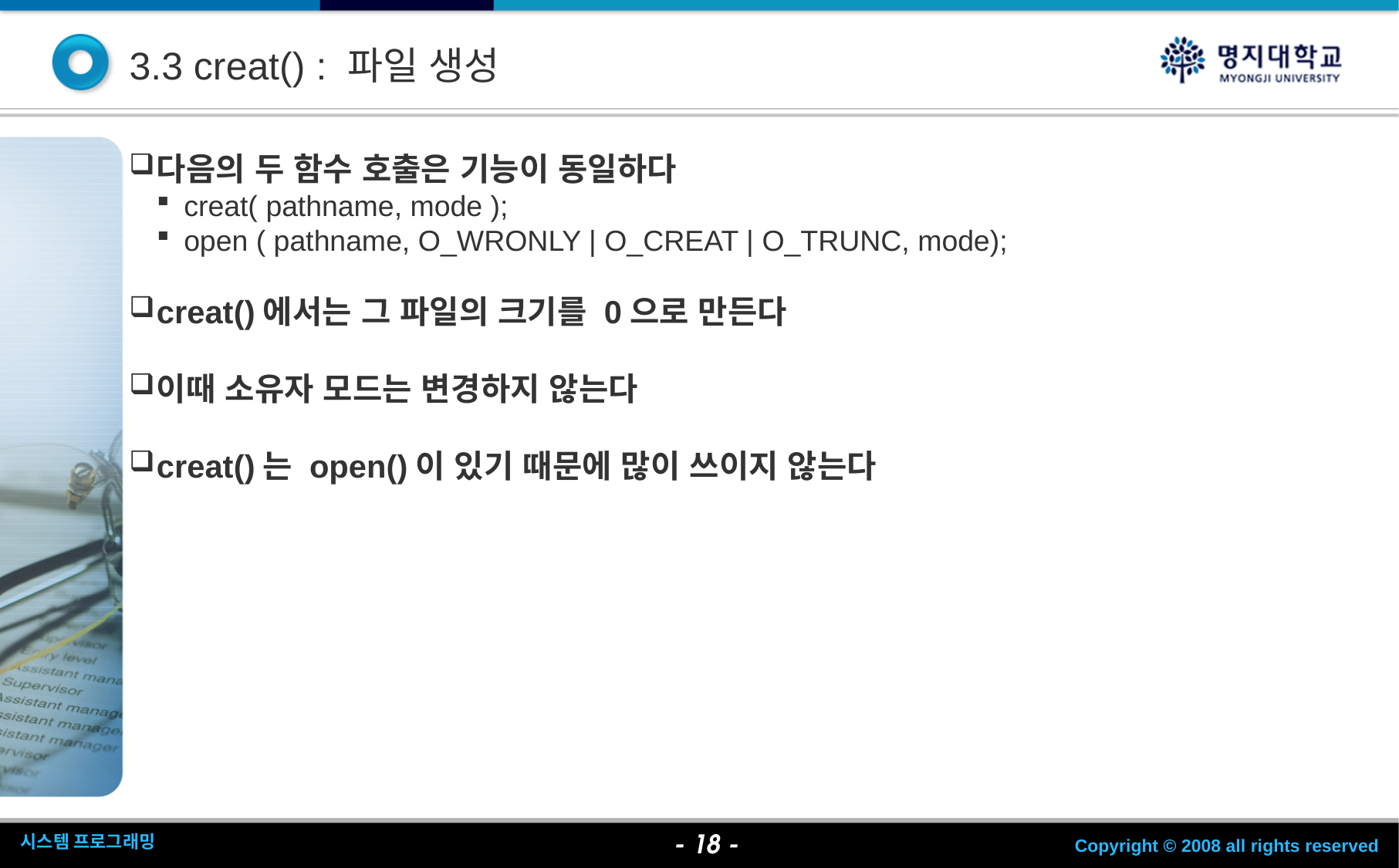

3.3 creat() : 파일 생성
다음의 두 함수 호출은 기능이 동일하다
creat( pathname, mode );
open ( pathname, O_WRONLY | O_CREAT | O_TRUNC, mode);

creat()에서는 그 파일의 크기를 0으로 만든다

이때 소유자 모드는 변경하지 않는다

creat()는 open()이 있기 때문에 많이 쓰이지 않는다
- 18 -